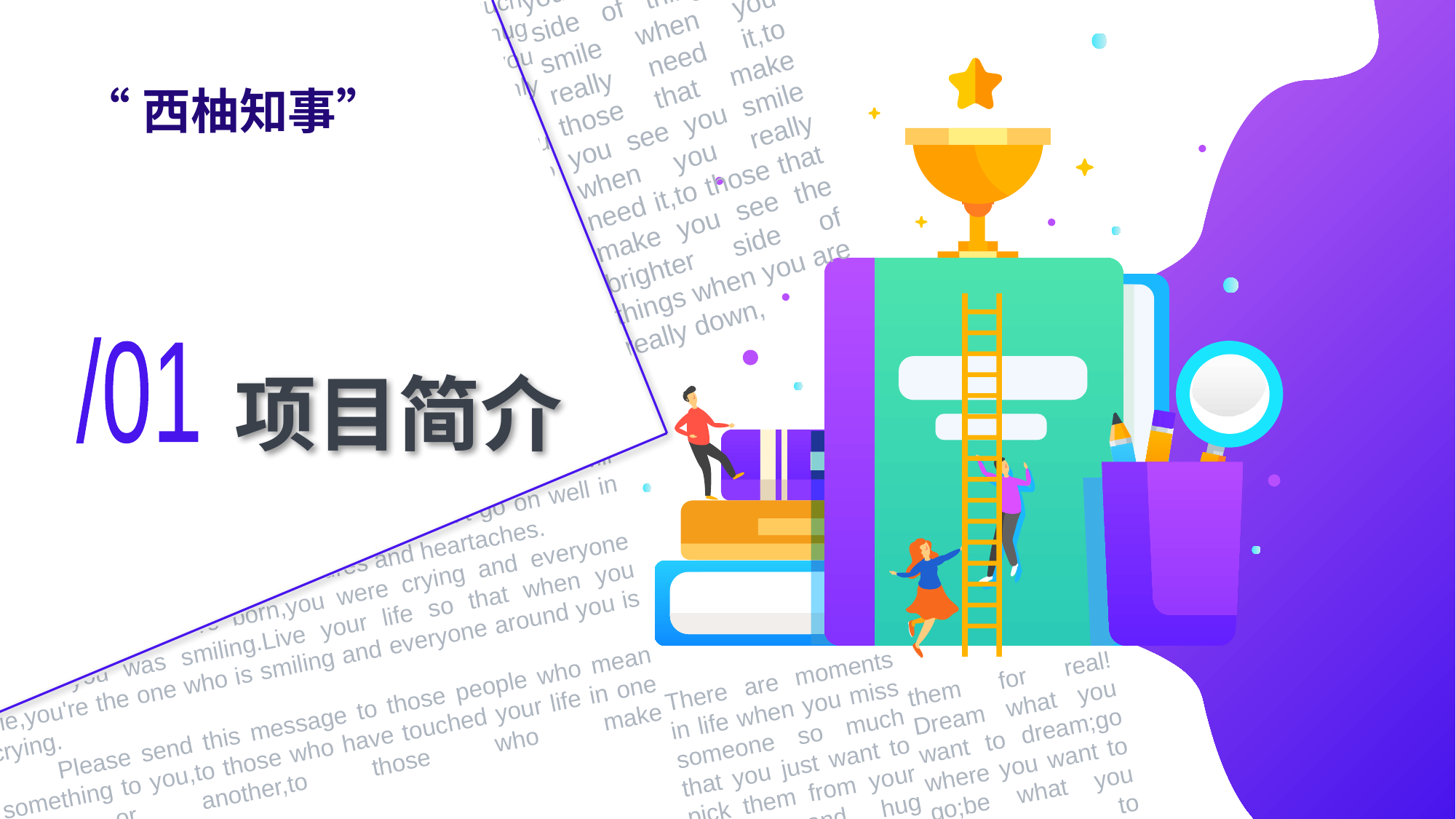

you smile when you really need it,to those that make you see the brighter side of thing you smile when you really need it,to those that make you see you smile when you really need it,to those that make you see the brighter side of things when you are really down,

There are moments in life when you miss someone so much that you just want to pick them from your dreams and hug them for real! Dream what you want to dream;go where you want to go;be what you want to be,because you have only one life and one chance to do all the things you want to do.
　　May you have enough happiness to make you sweet,enough trials to make you strong,enough sorrow to keep you human,enough hope to make you happy? Always put yourself in others’shoes.If you feel that it hurts you,it probably hurts the other person, too.
　　The happiest of people don’t necessarily have the best of everything;they just make the most of everything that comes along their way.Happiness lies for those who cry,those who hurt, those who have searched,and those who have tried,for only they can appreciate the importance of people who have touched their lives.Love begins with a smile,grows with a kiss and ends with a tear.The brightest future will always be based on a forgotten past, you can’t go on well in lifeuntil you let go of your past failures and heartaches.
　　When you were born,you were crying and everyone around you was smiling.Live your life so that when you die,you're the one who is smiling and everyone around you is crying.
　　Please send this message to those people who mean something to you,to those who have touched your life in one way or another,to those who make

“西柚知事”

研究目标

利用互联网为广大师生提供一个方便快捷获取信息，保障交易安全进行的平台。

拟解决关键问题
     · 前端web网页的构建
     · 后端数据管理
     · 实现失物招领功能
     · 实现二手物品交易功能
     · 实现有偿互助功能

项目简介
/01
2. 需求分析
3. 开发方案

4. 分工安排
them for real! Dream what you want to dream;go where you want to go;be what you want to be,because you have only one life and one chance to do all the things you want to do.

There are moments in life when you miss someone so much that you just want to pick them from your dreams and hug them for real! Dream what you want to dream;go where you want to go;be what you want to be,because you have only one life and one chance to do all the things you want to do.